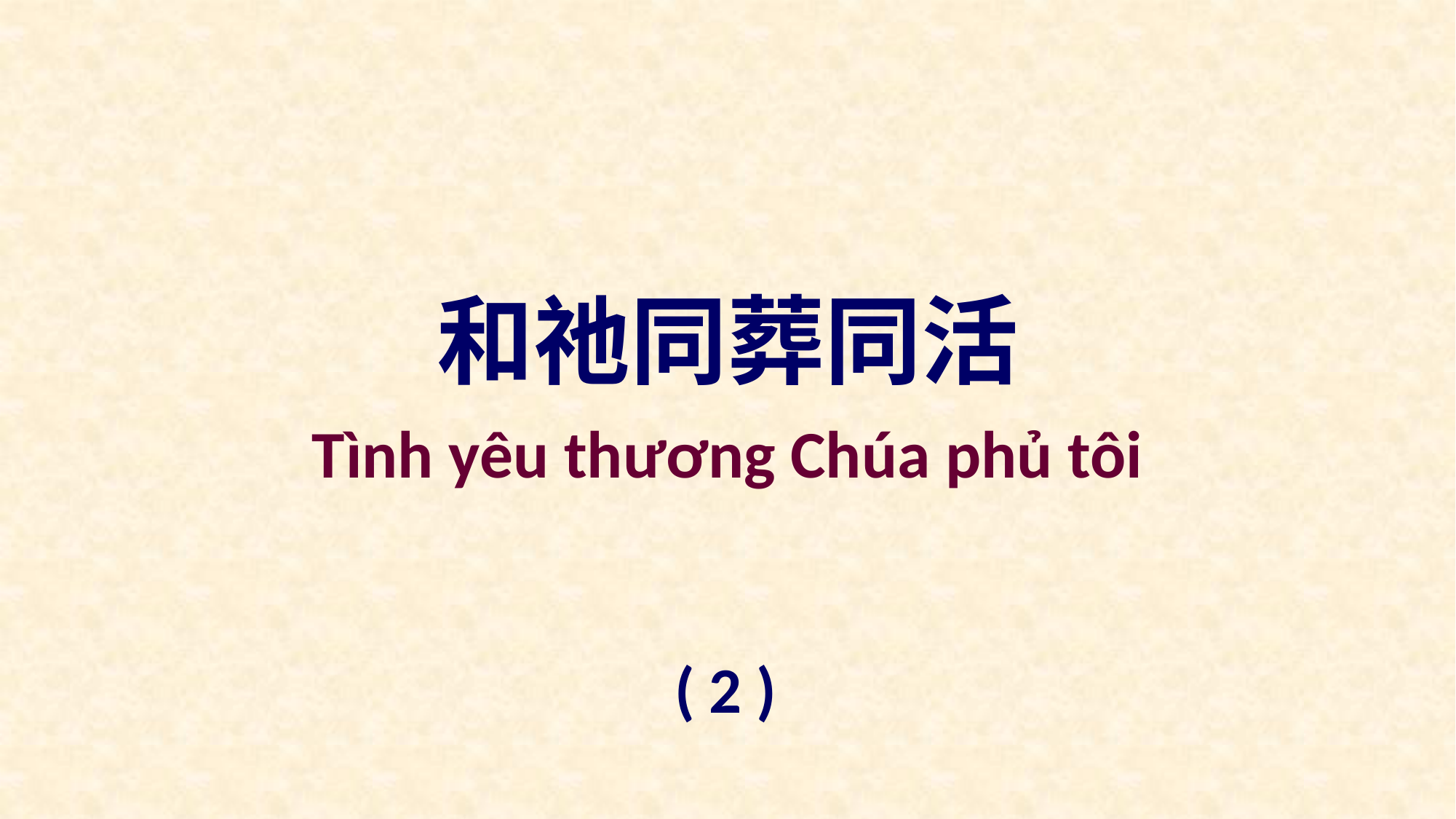

和祂同葬同活
Tình yêu thương Chúa phủ tôi
( 2 )